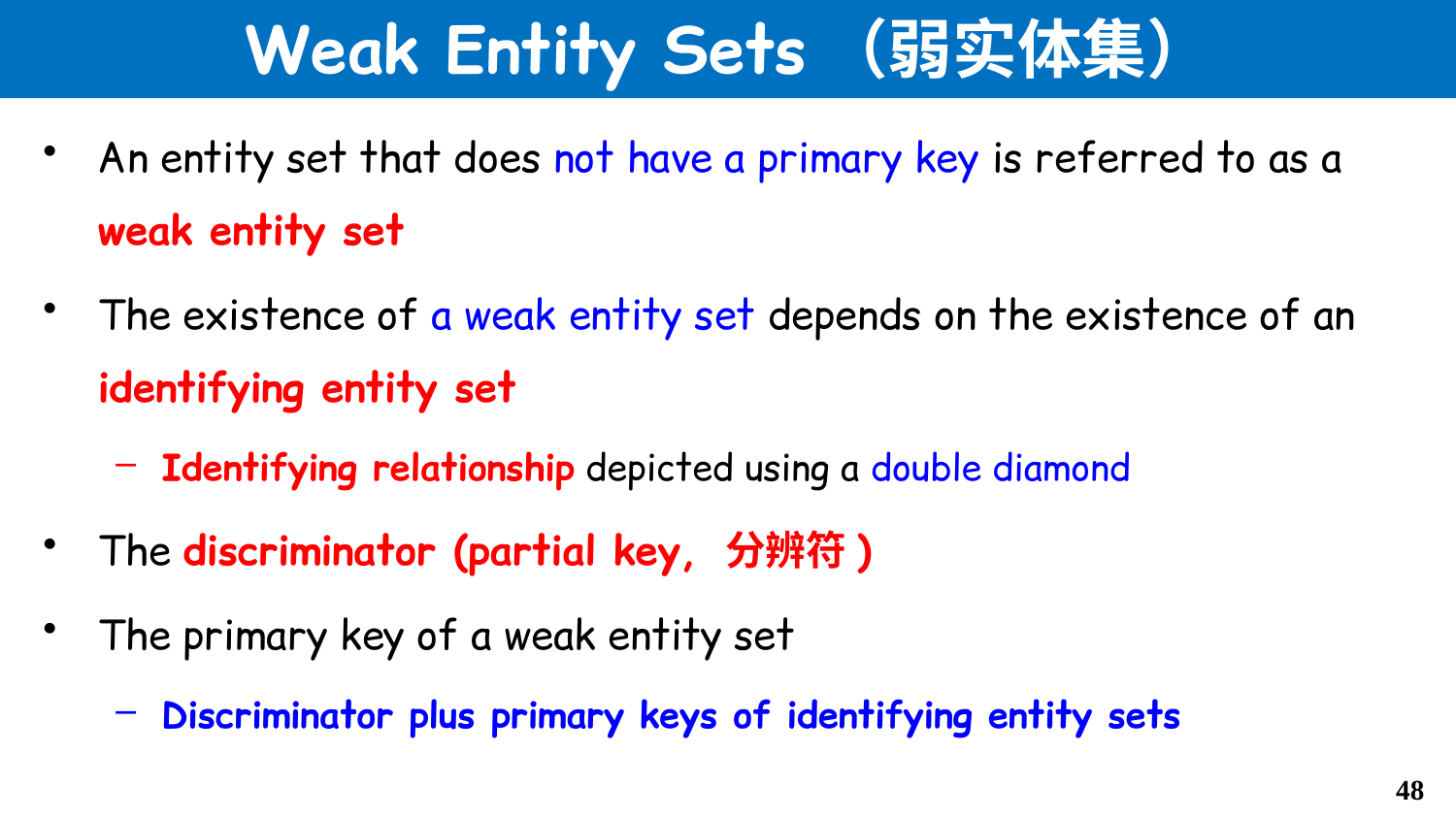

# Weak Entity Sets（弱实体集）
An entity set that does not have a primary key is referred to as a weak entity set
The existence of a weak entity set depends on the existence of an identifying entity set
Identifying relationship depicted using a double diamond
The discriminator (partial key, 分辨符)
The primary key of a weak entity set
Discriminator plus primary keys of identifying entity sets